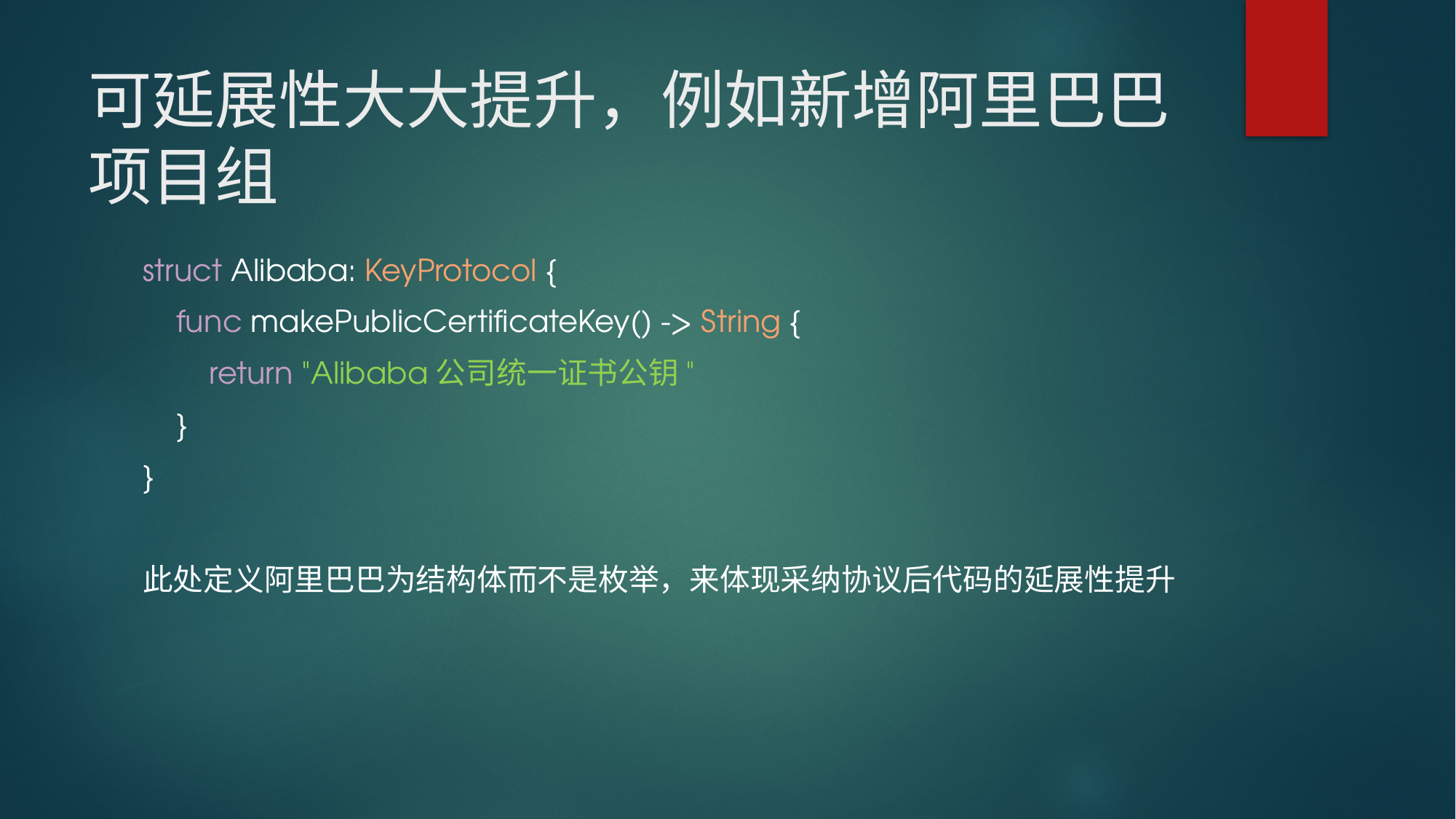

# 可延展性大大提升，例如新增阿里巴巴项目组
struct Alibaba: KeyProtocol {
    func makePublicCertificateKey() -> String {
        return "Alibaba公司统一证书公钥"
    }
}

此处定义阿里巴巴为结构体而不是枚举，来体现采纳协议后代码的延展性提升